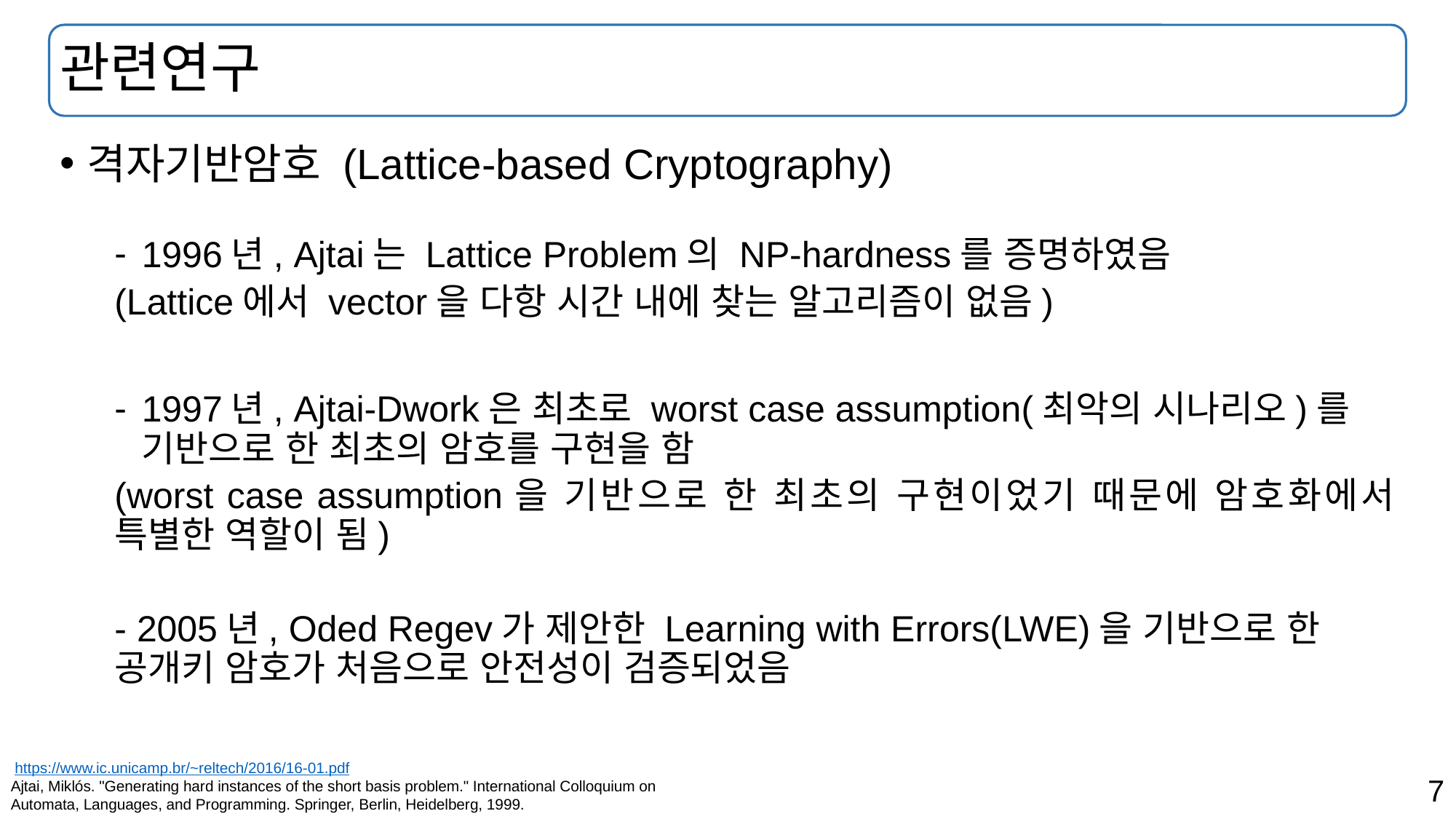

# 관련연구
격자기반암호 (Lattice-based Cryptography)

1996년, Ajtai는 Lattice Problem의 NP-hardness를 증명하였음
(Lattice에서 vector을 다항 시간 내에 찾는 알고리즘이 없음)

1997년, Ajtai-Dwork은 최초로 worst case assumption(최악의 시나리오)를 기반으로 한 최초의 암호를 구현을 함
(worst case assumption을 기반으로 한 최초의 구현이었기 때문에 암호화에서 특별한 역할이 됨)

- 2005년, Oded Regev가 제안한 Learning with Errors(LWE)을 기반으로 한 공개키 암호가 처음으로 안전성이 검증되었음
 https://www.ic.unicamp.br/~reltech/2016/16-01.pdf
Ajtai, Miklós. "Generating hard instances of the short basis problem." International Colloquium on Automata, Languages, and Programming. Springer, Berlin, Heidelberg, 1999.